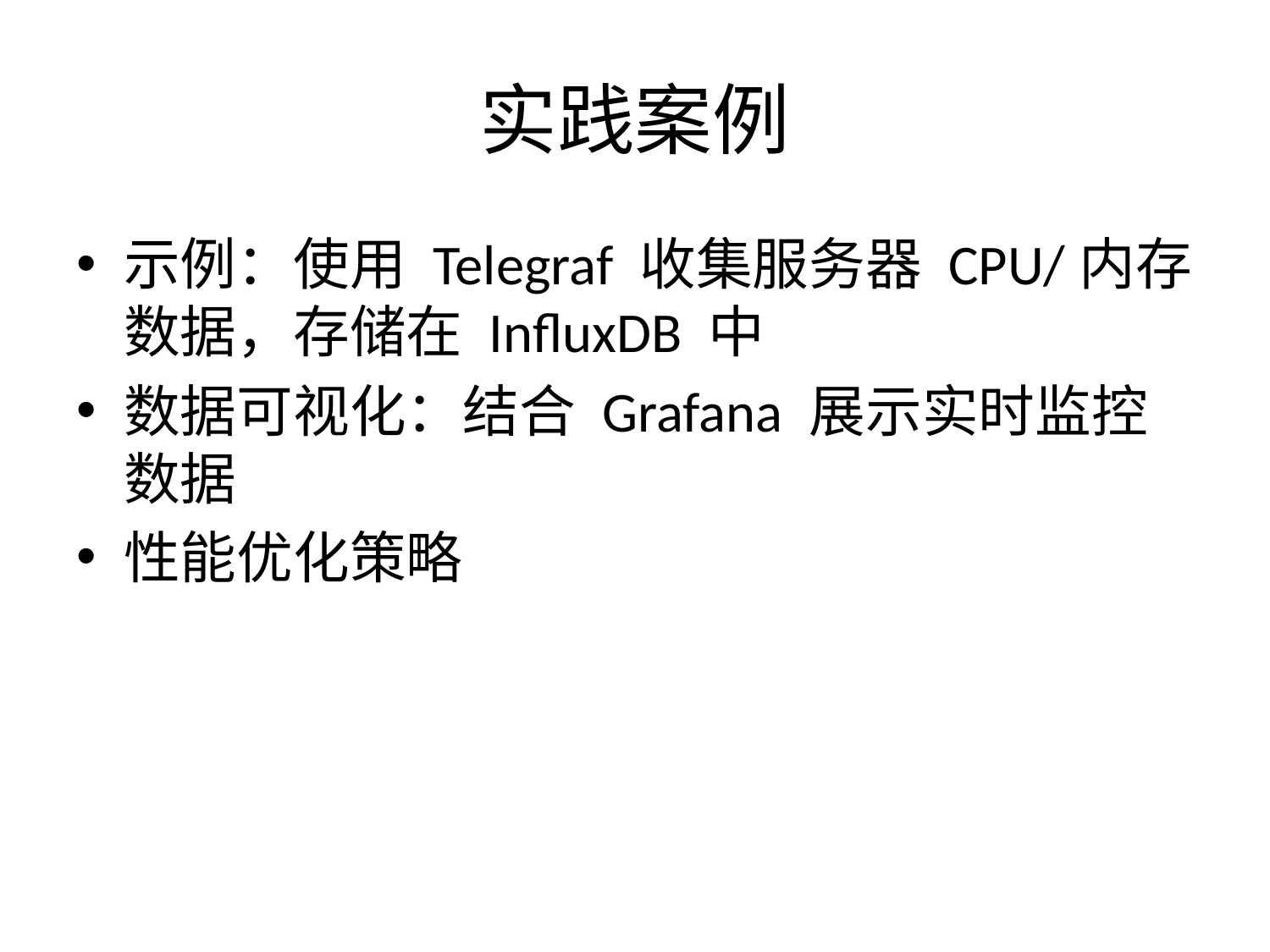

# 实践案例
示例：使用 Telegraf 收集服务器 CPU/内存数据，存储在 InfluxDB 中
数据可视化：结合 Grafana 展示实时监控数据
性能优化策略